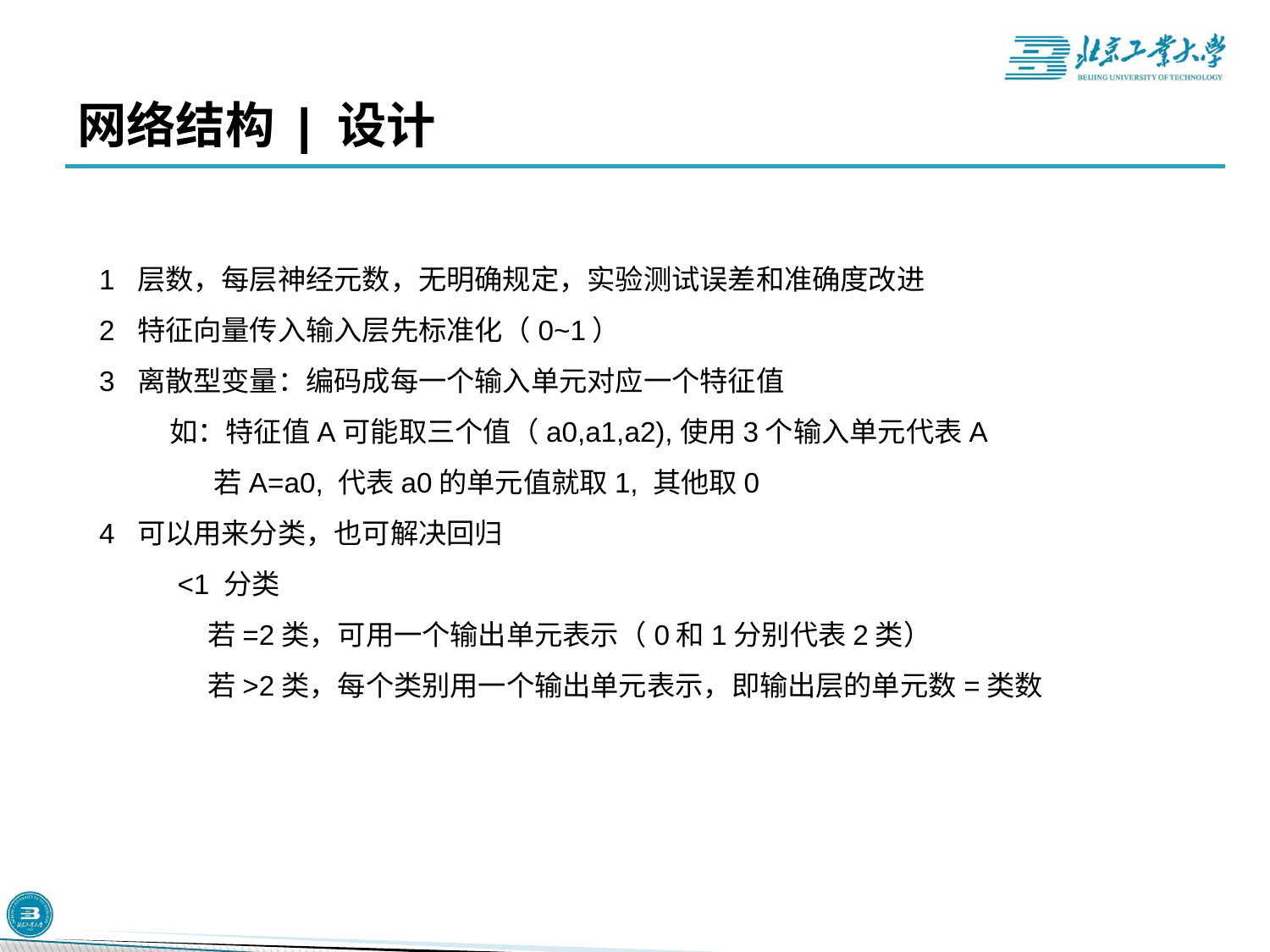

网络结构 | 设计
1  层数，每层神经元数，无明确规定，实验测试误差和准确度改进
2  特征向量传入输入层先标准化（0~1）
3  离散型变量：编码成每一个输入单元对应一个特征值
          如：特征值A可能取三个值（a0,a1,a2),使用3个输入单元代表A
                 若A=a0, 代表a0的单元值就取1, 其他取0
4  可以用来分类，也可解决回归
          <1 分类
                若=2类，可用一个输出单元表示（0和1分别代表2类）
                若>2类，每个类别用一个输出单元表示，即输出层的单元数=类数
9